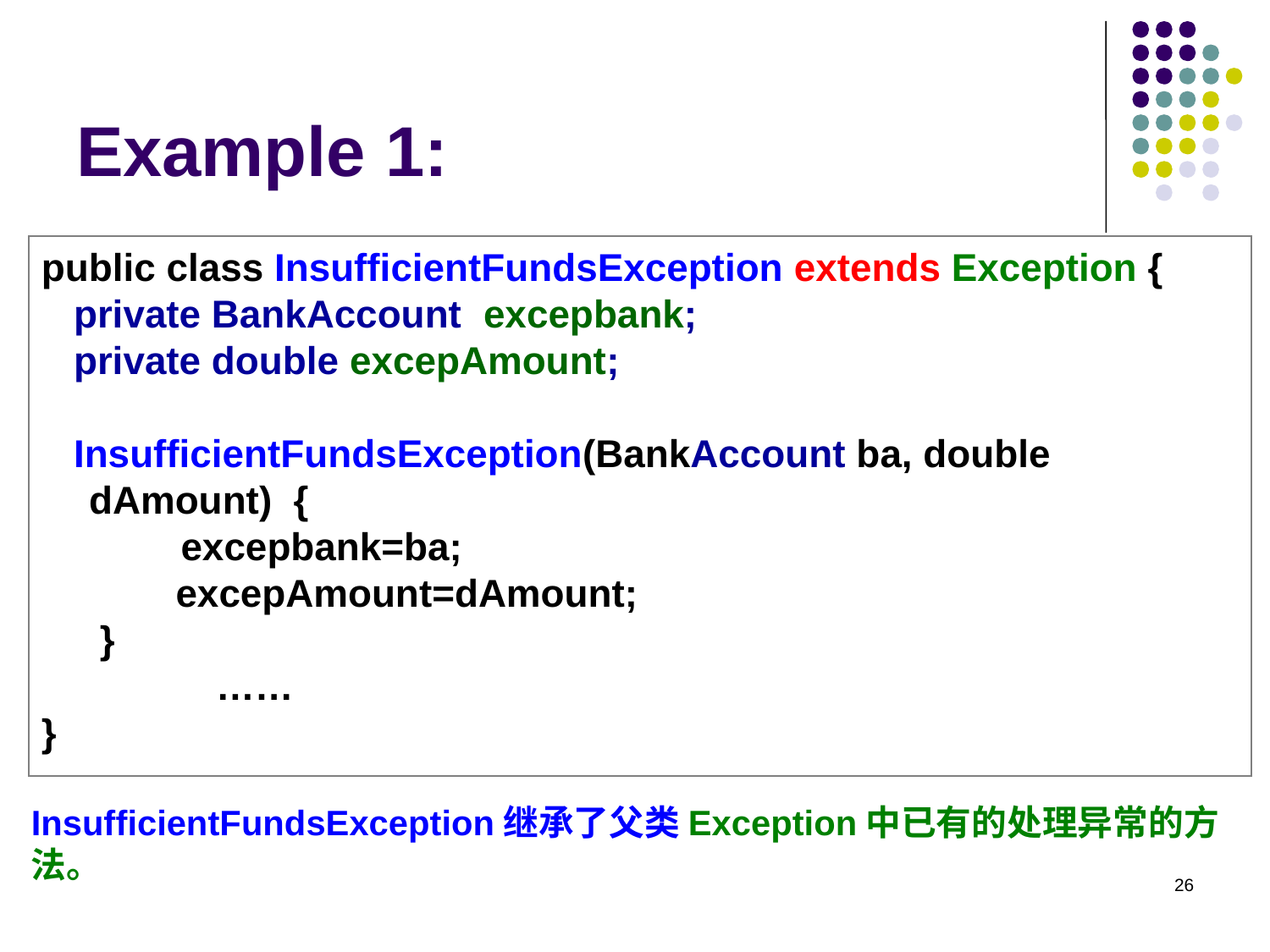

# Example 1:
public class InsufficientFundsException extends Exception {
   private BankAccount  excepbank;
   private double excepAmount;

   InsufficientFundsException(BankAccount ba, double dAmount)  {
	    excepbank=ba;
        excepAmount=dAmount;
 	 }
		……
}
InsufficientFundsException继承了父类Exception中已有的处理异常的方法。
26